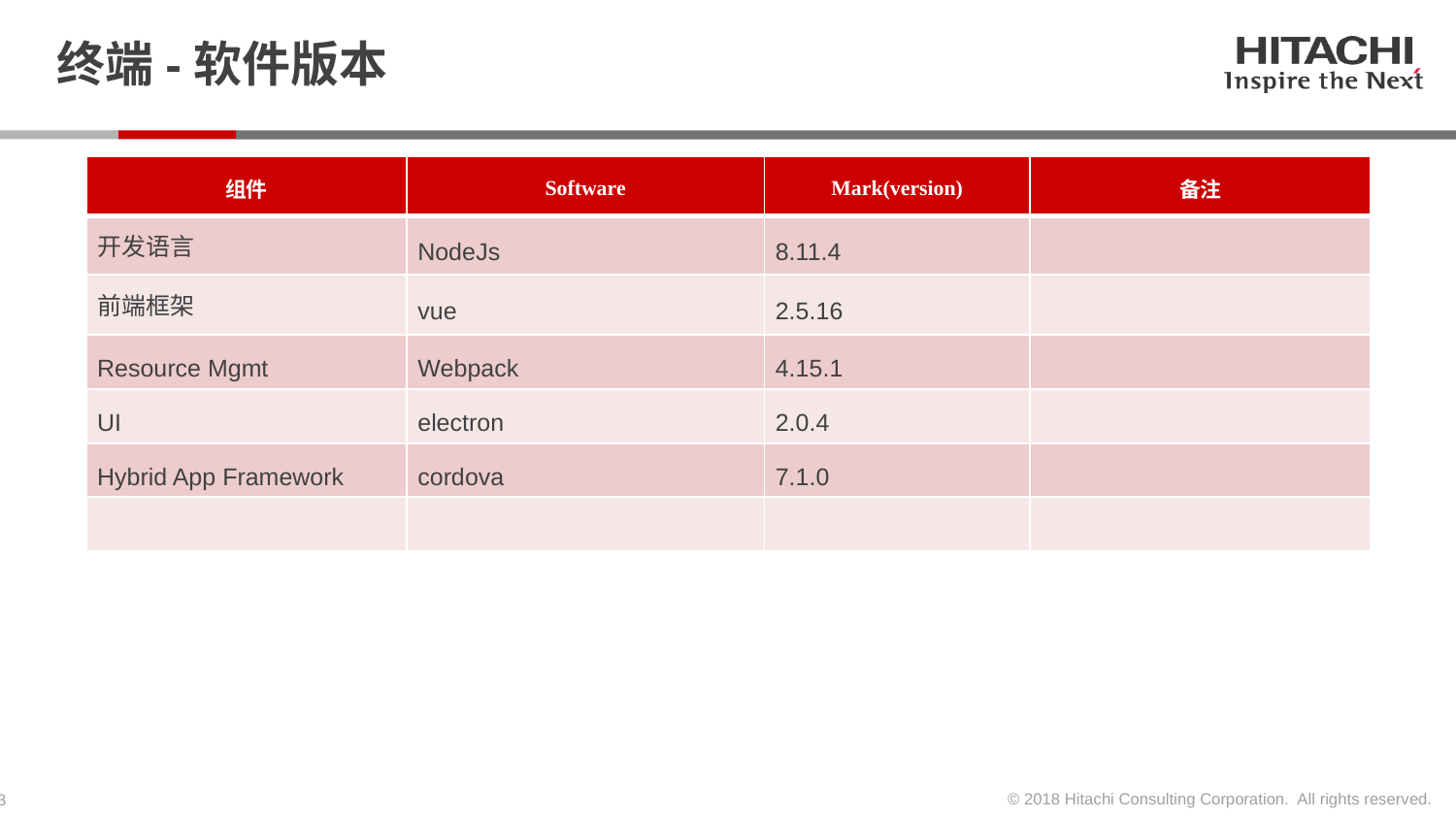

# 终端-软件版本
| 组件 | Software | Mark(version) | 备注 |
| --- | --- | --- | --- |
| 开发语言 | NodeJs | 8.11.4 |  |
| 前端框架 | vue | 2.5.16 |  |
| Resource Mgmt | Webpack | 4.15.1 |  |
| UI | electron | 2.0.4 |  |
| Hybrid App Framework | cordova | 7.1.0 |  |
|  |  |  |  |